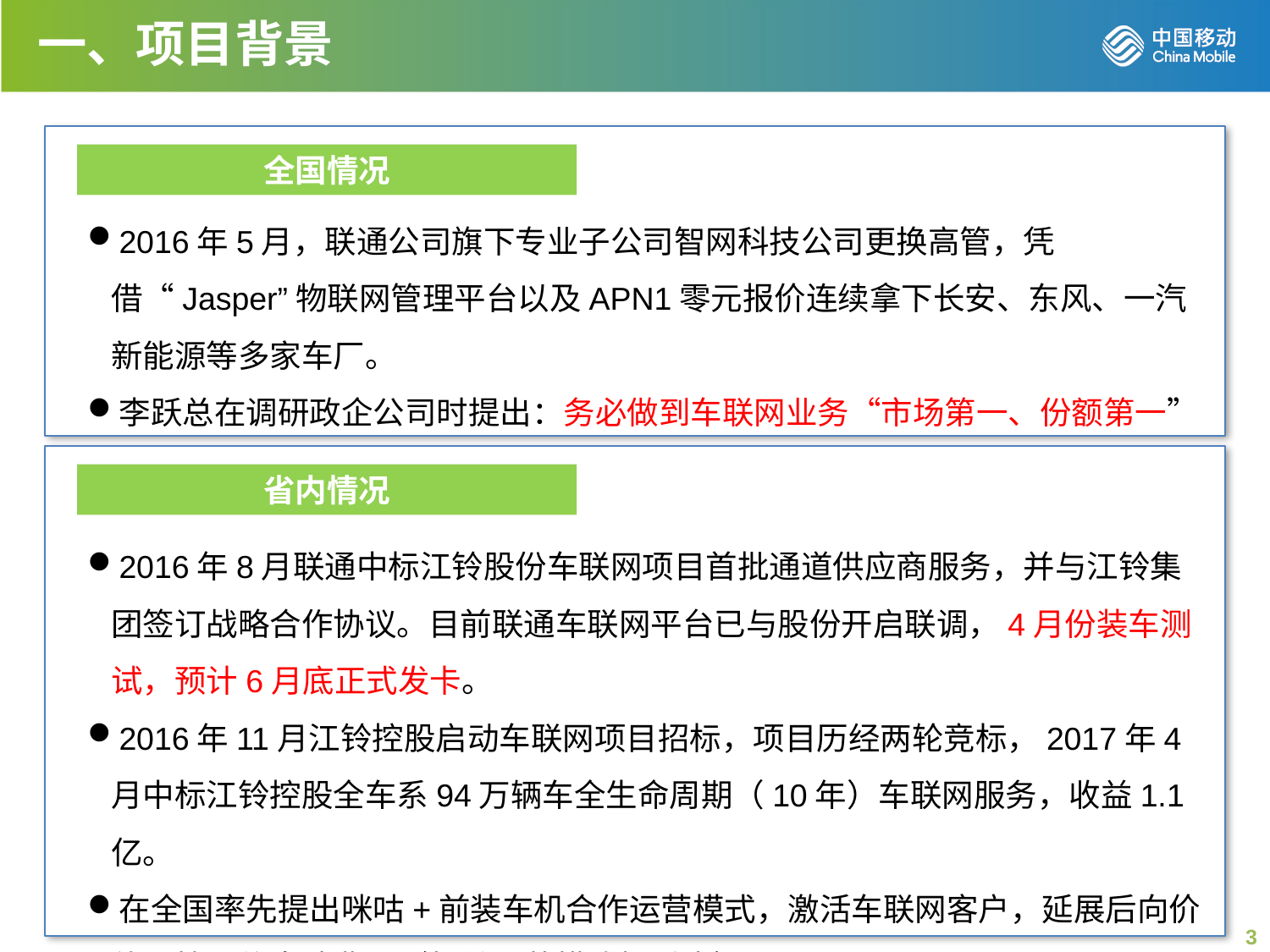

一、项目背景

全国情况
2016年5月，联通公司旗下专业子公司智网科技公司更换高管，凭借“Jasper”物联网管理平台以及APN1零元报价连续拿下长安、东风、一汽新能源等多家车厂。
李跃总在调研政企公司时提出：务必做到车联网业务“市场第一、份额第一” 。

省内情况
2016年8月联通中标江铃股份车联网项目首批通道供应商服务，并与江铃集团签订战略合作协议。目前联通车联网平台已与股份开启联调，4月份装车测试，预计6月底正式发卡。
2016年11月江铃控股启动车联网项目招标，项目历经两轮竞标，2017年4月中标江铃控股全车系94万辆车全生命周期（10年）车联网服务，收益1.1亿。
在全国率先提出咪咕+前装车机合作运营模式，激活车联网客户，延展后向价值，拉动信息消费。（相关运营模式探讨中）